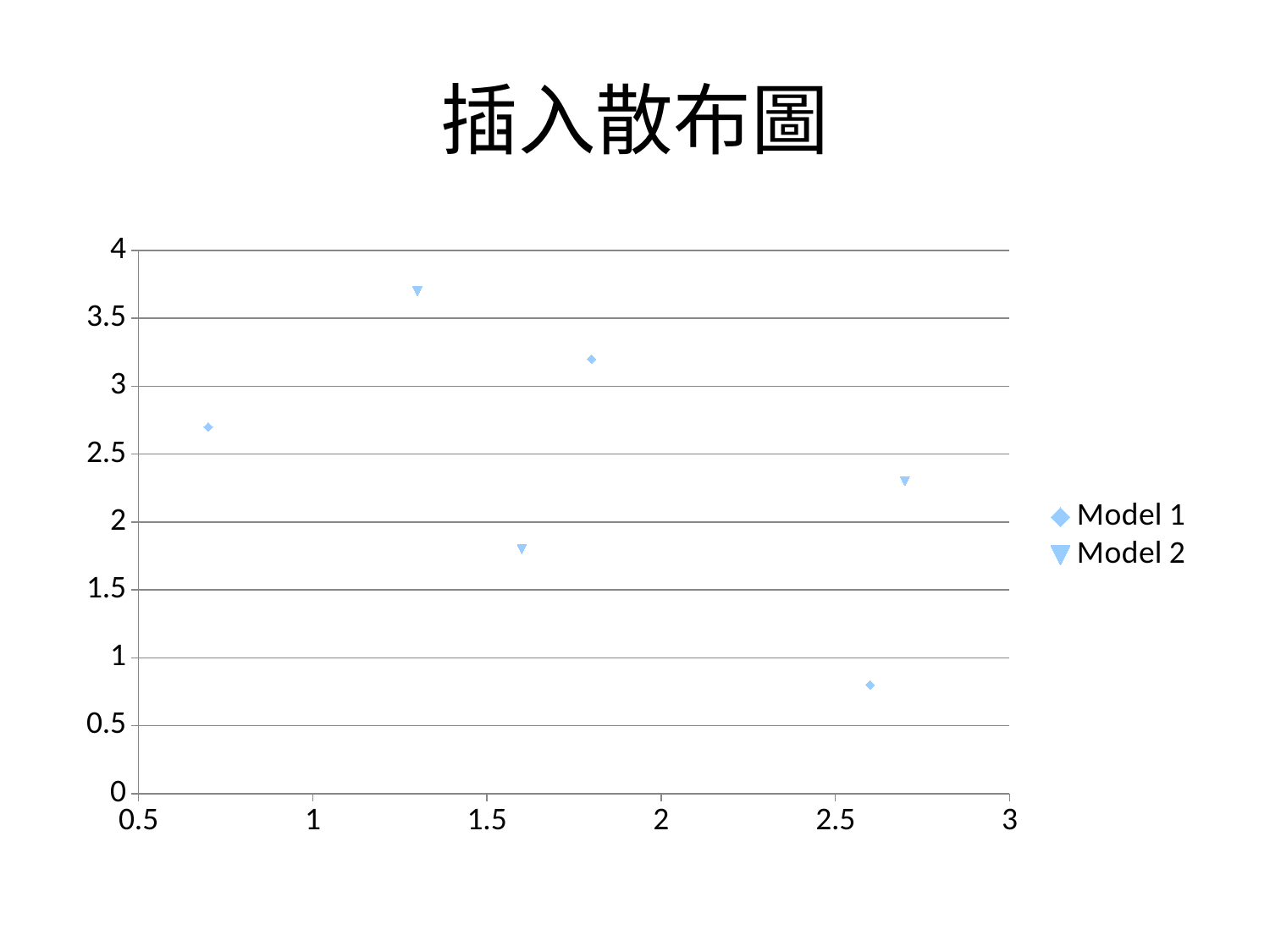

# 插入散布圖

### Chart

| Category | Model 1 | Model 2 |
|---|---|---|